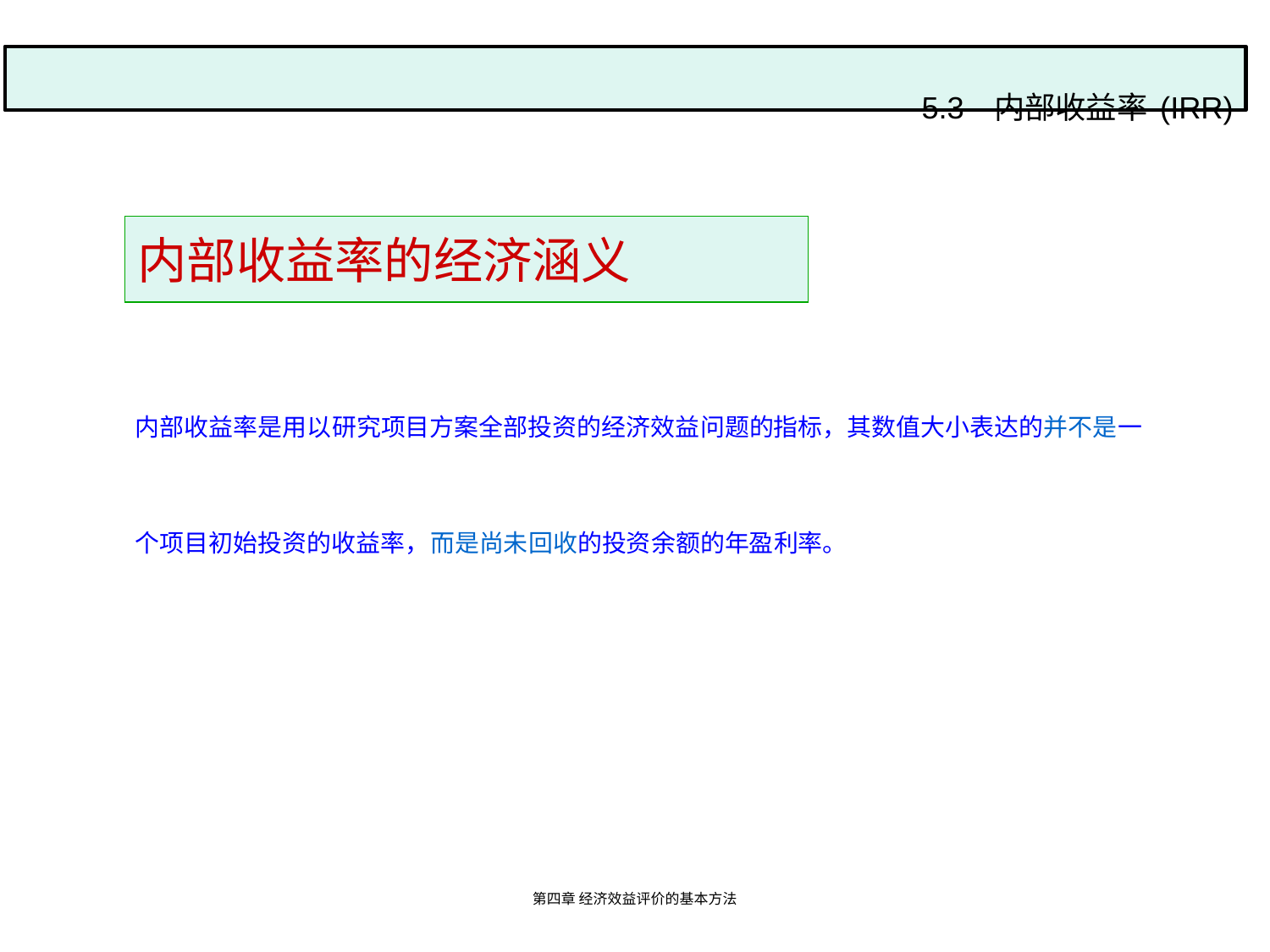

38
5.3  内部收益率(IRR)
内部收益率的经济涵义
内部收益率是用以研究项目方案全部投资的经济效益问题的指标，其数值大小表达的并不是一个项目初始投资的收益率，而是尚未回收的投资余额的年盈利率。
第四章 经济效益评价的基本方法